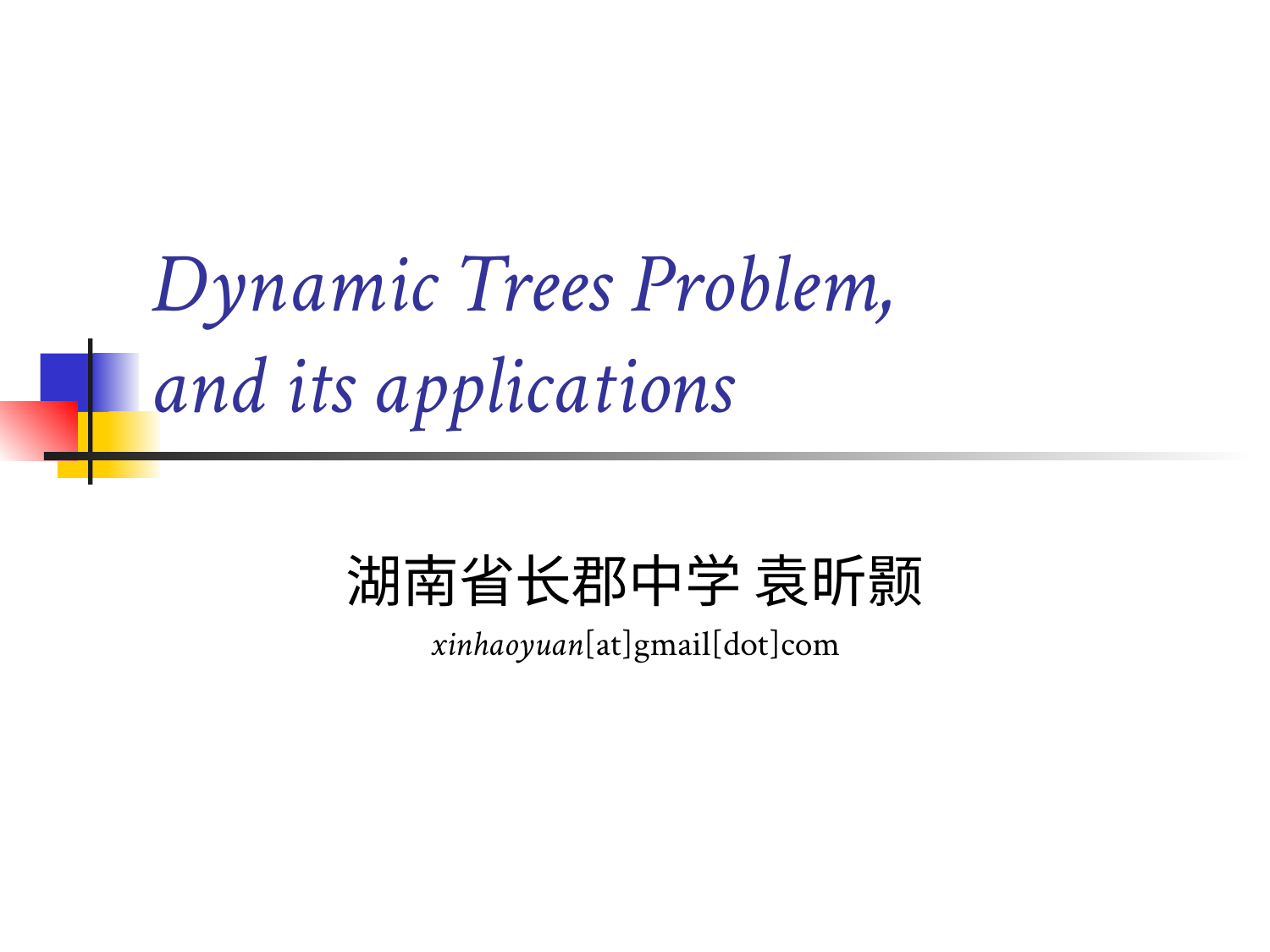

# Dynamic Trees Problem, and its applications
湖南省长郡中学 袁昕颢
xinhaoyuan[at]gmail[dot]com